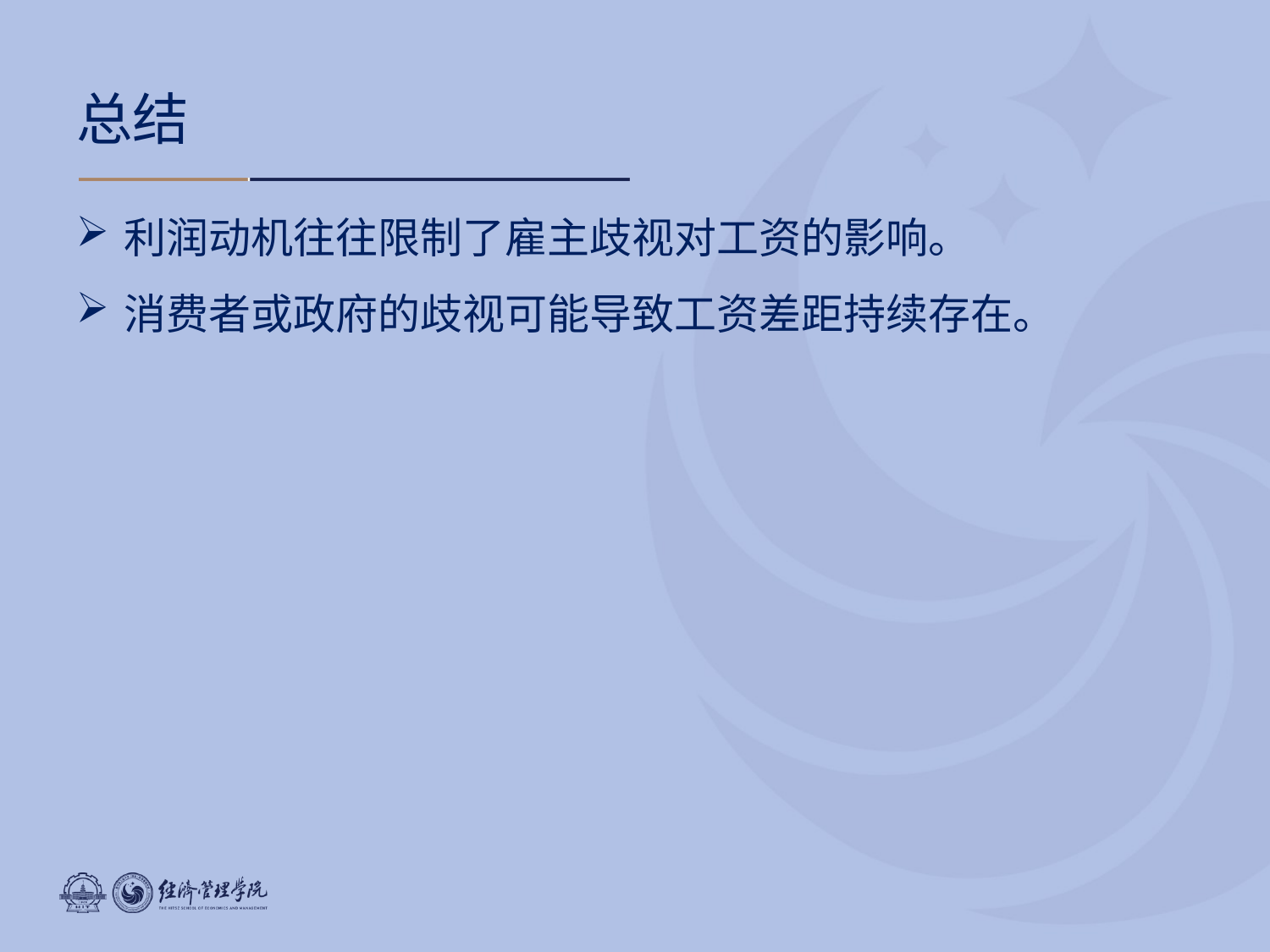

# 总结
利润动机往往限制了雇主歧视对工资的影响。
消费者或政府的歧视可能导致工资差距持续存在。